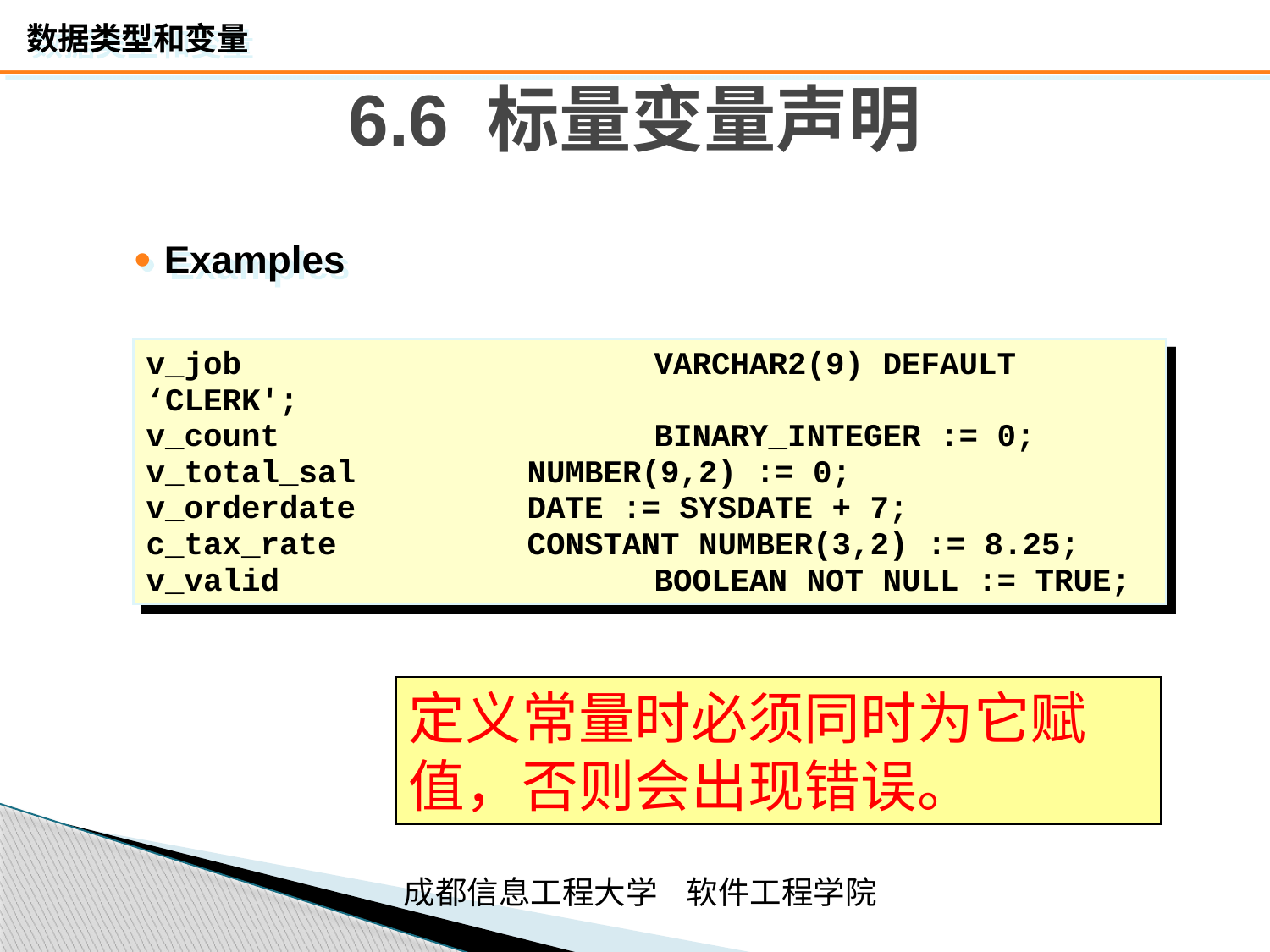

# 6.6 标量变量声明
Examples
v_job				VARCHAR2(9) DEFAULT ‘CLERK';
v_count			BINARY_INTEGER := 0;
v_total_sal		NUMBER(9,2) := 0;
v_orderdate		DATE := SYSDATE + 7;
c_tax_rate		CONSTANT NUMBER(3,2) := 8.25;
v_valid			BOOLEAN NOT NULL := TRUE;
定义常量时必须同时为它赋值，否则会出现错误。